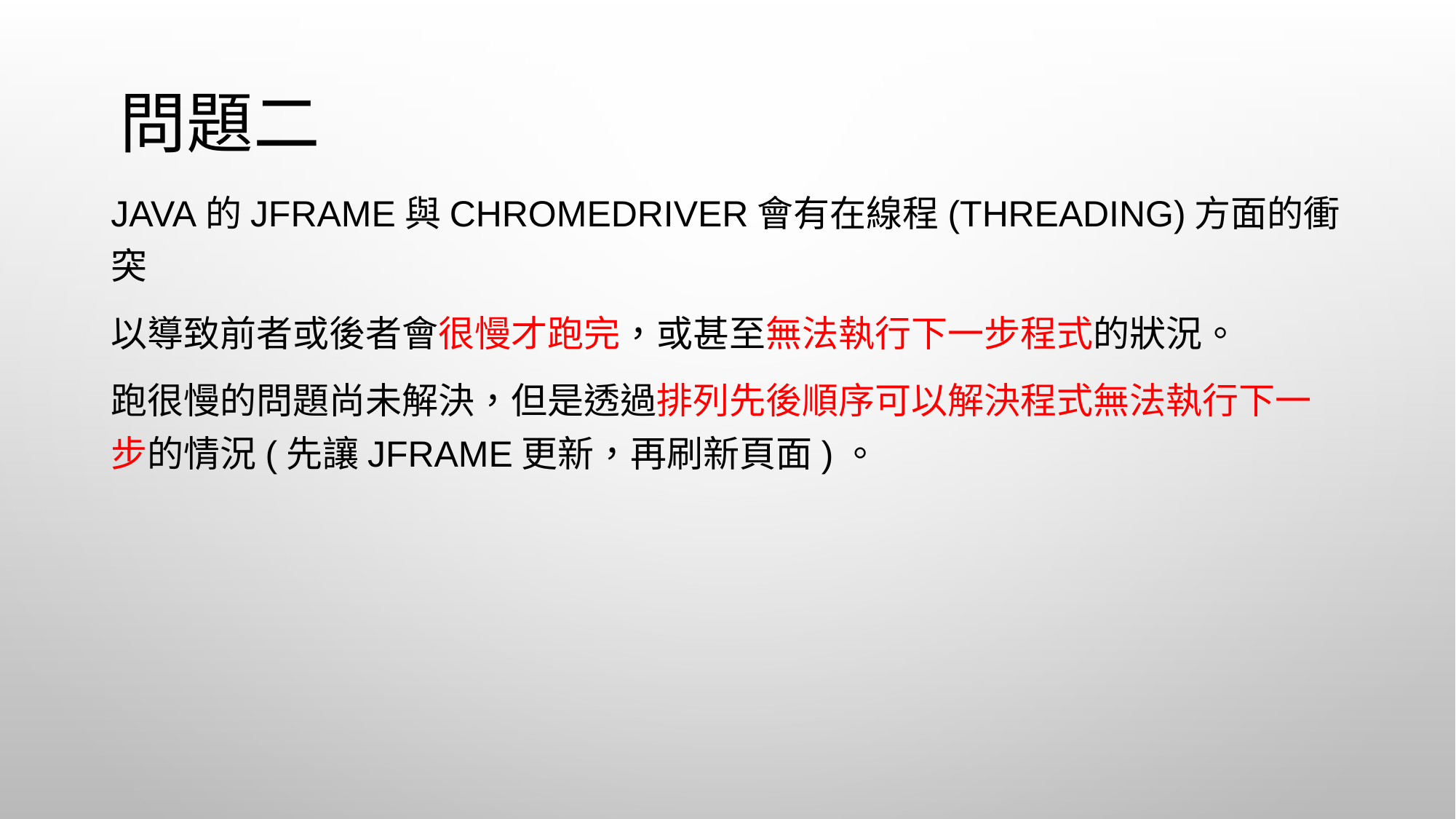

# 問題二
JAVA的jfRAME與Chromedriver會有在線程(threading)方面的衝突
以導致前者或後者會很慢才跑完，或甚至無法執行下一步程式的狀況。
跑很慢的問題尚未解決，但是透過排列先後順序可以解決程式無法執行下一步的情況(先讓jframe更新，再刷新頁面)。